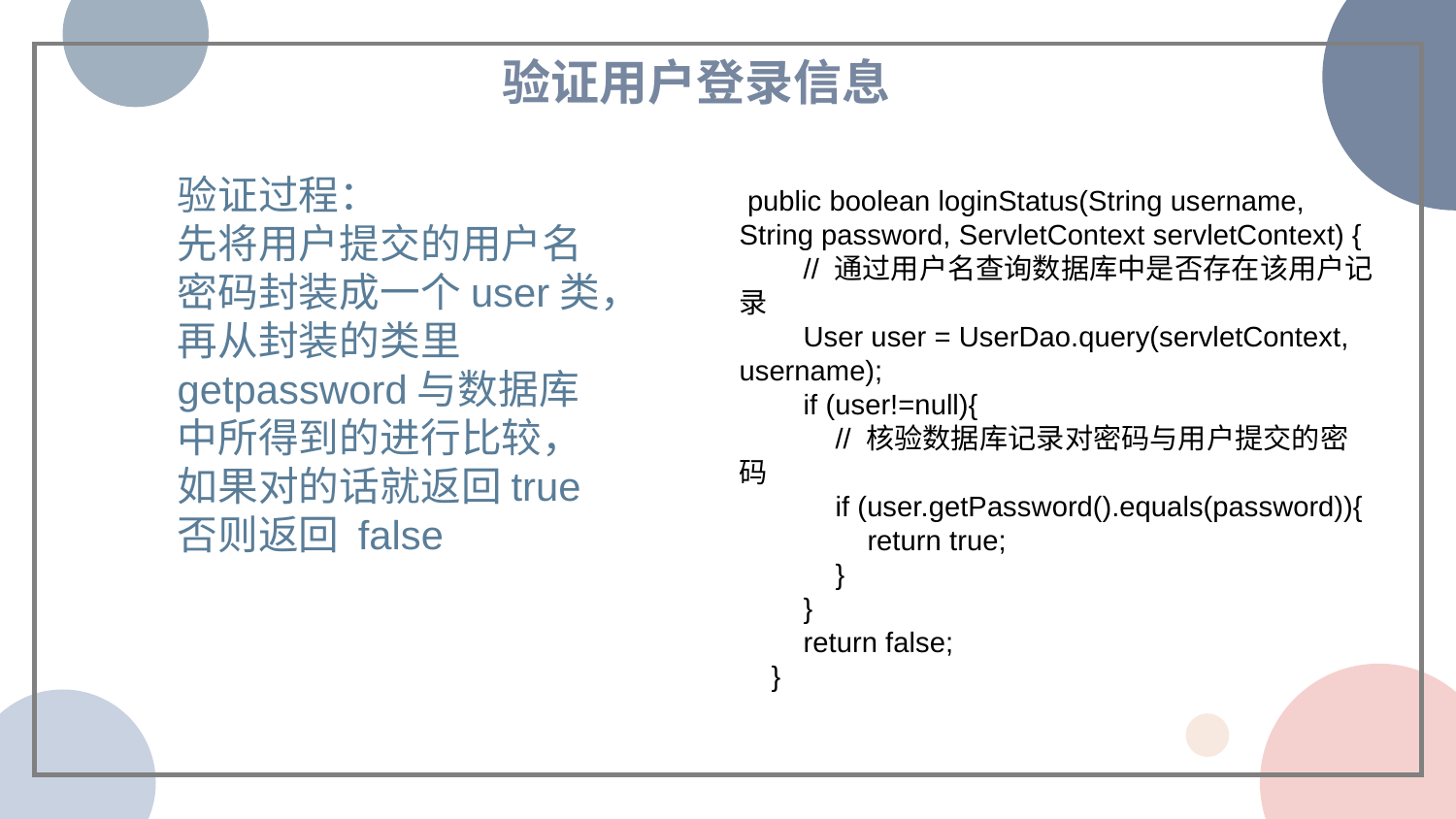

验证用户登录信息
验证过程：
先将用户提交的用户名密码封装成一个user类，再从封装的类里getpassword与数据库中所得到的进行比较，如果对的话就返回true否则返回 false

 public boolean loginStatus(String username, String password, ServletContext servletContext) {
        // 通过用户名查询数据库中是否存在该用户记录
        User user = UserDao.query(servletContext, username);
        if (user!=null){
            // 核验数据库记录对密码与用户提交的密码
            if (user.getPassword().equals(password)){
                return true;
            }
        }
        return false;
    }